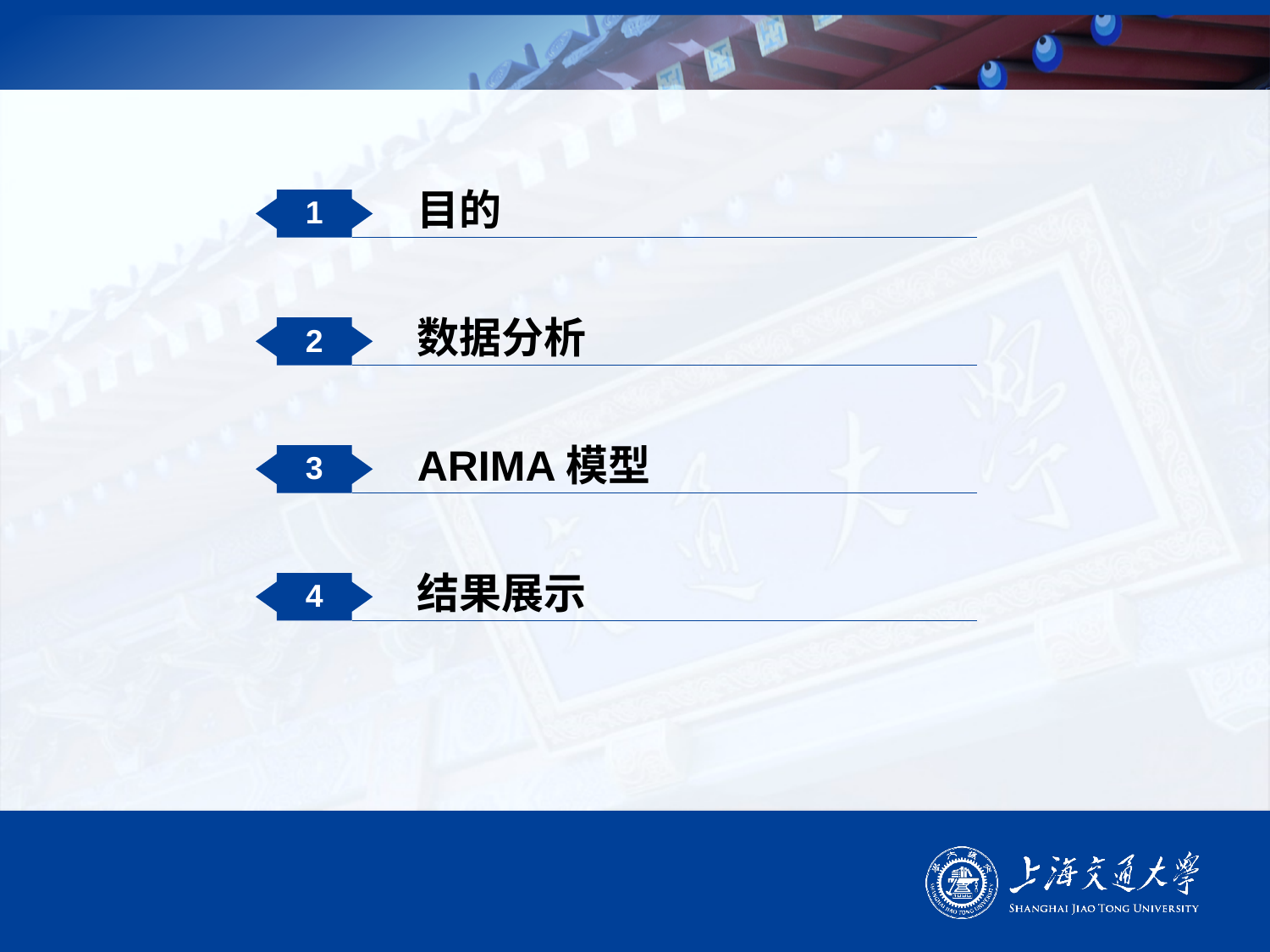

目的
1

数据分析
2

ARIMA模型
3

结果展示
4